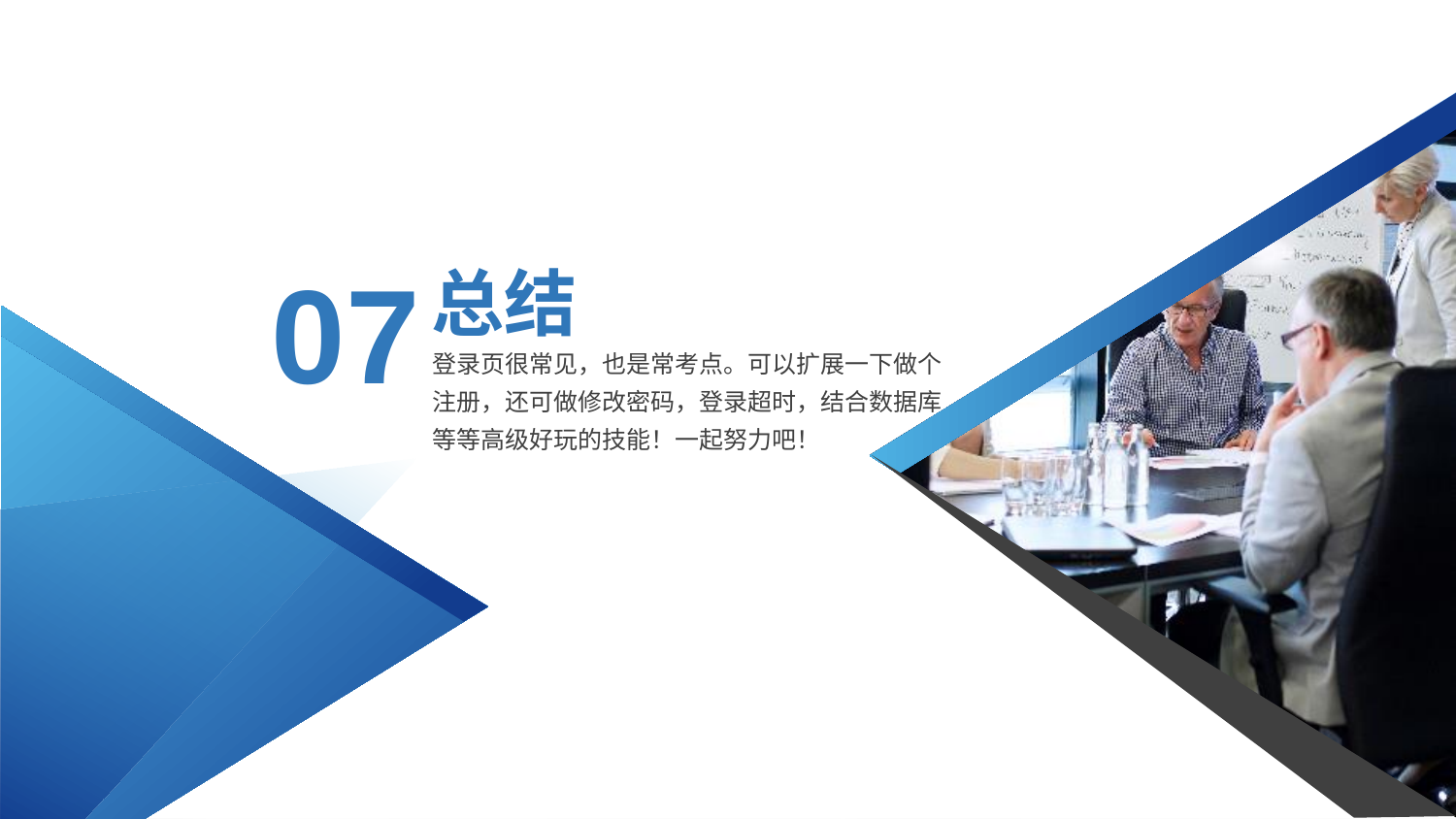

07
总结

登录页很常见，也是常考点。可以扩展一下做个注册，还可做修改密码，登录超时，结合数据库等等高级好玩的技能！一起努力吧！